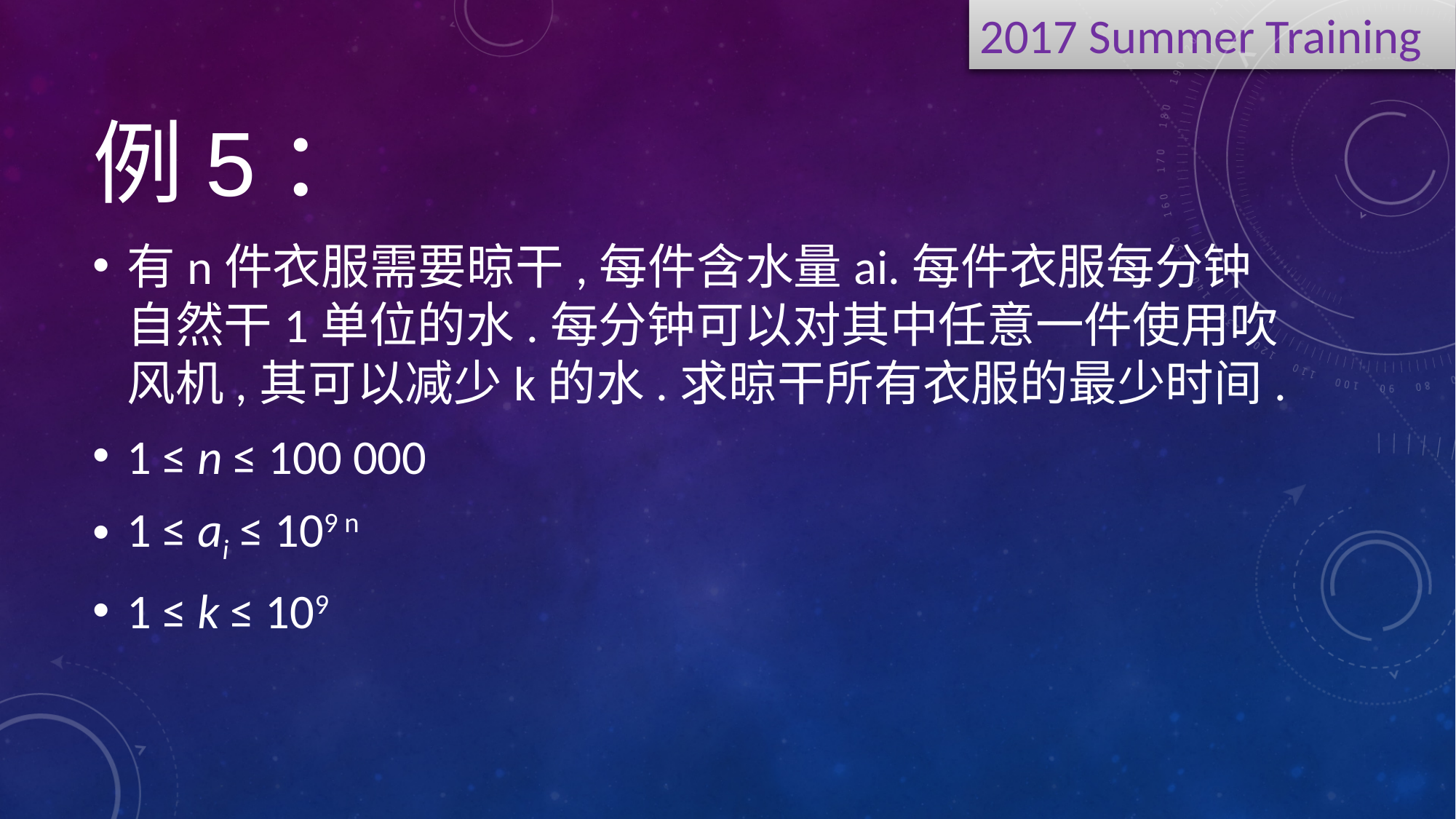

# 例5：
有n件衣服需要晾干,每件含水量ai.每件衣服每分钟自然干1单位的水.每分钟可以对其中任意一件使用吹风机,其可以减少k的水.求晾干所有衣服的最少时间.
1 ≤ n ≤ 100 000
1 ≤ ai ≤ 109 n
1 ≤ k ≤ 109